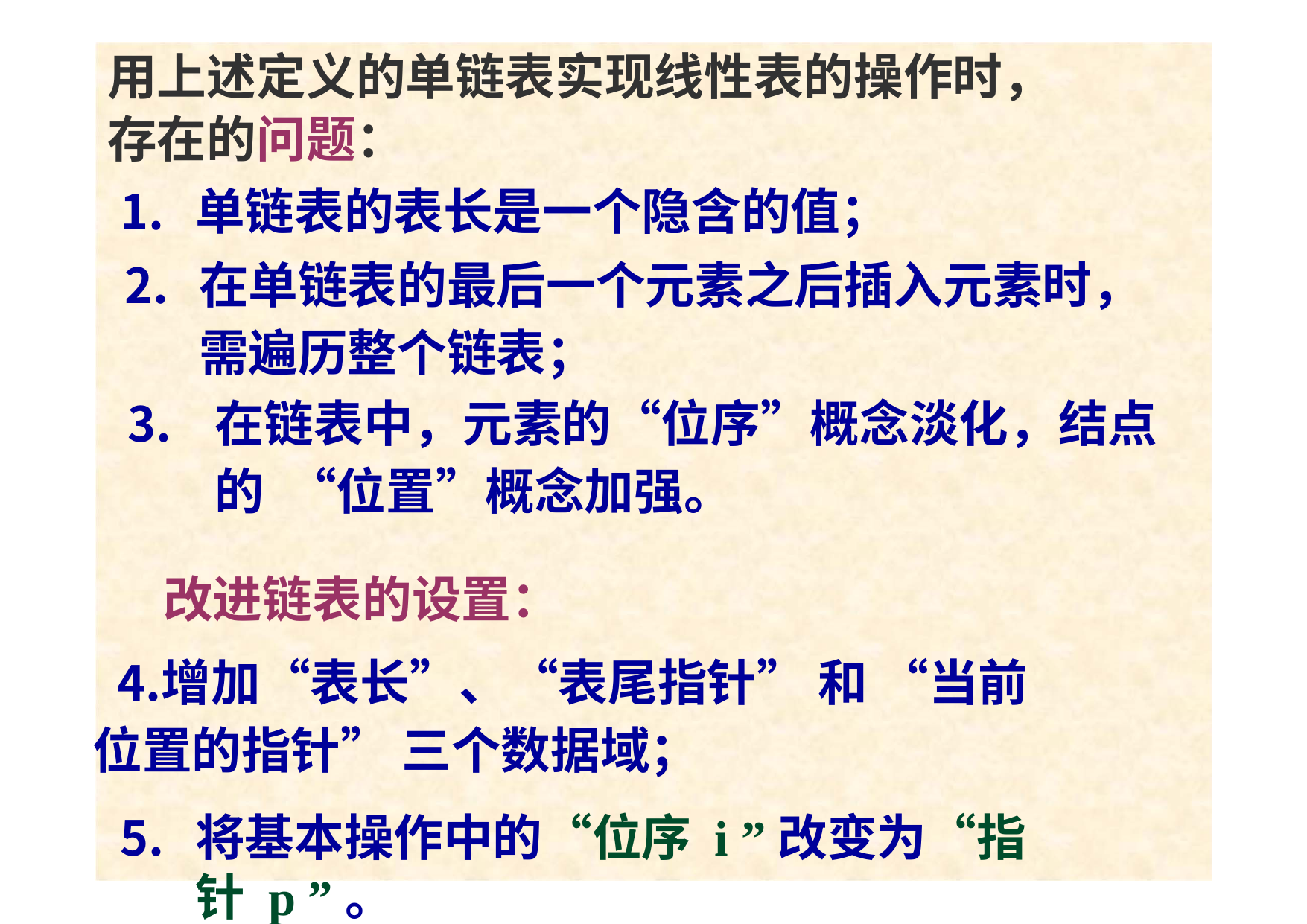

用上述定义的单链表实现线性表的操作时， 存在的问题：
单链表的表长是一个隐含的值；
在单链表的最后一个元素之后插入元素时， 需遍历整个链表；
在链表中，元素的“位序”概念淡化，结点的  “位置”概念加强。

改进链表的设置：
增加“表长”、“表尾指针” 和 “当前 位置的指针” 三个数据域；
将基本操作中的“位序 i ”改变为“指针 p ”。